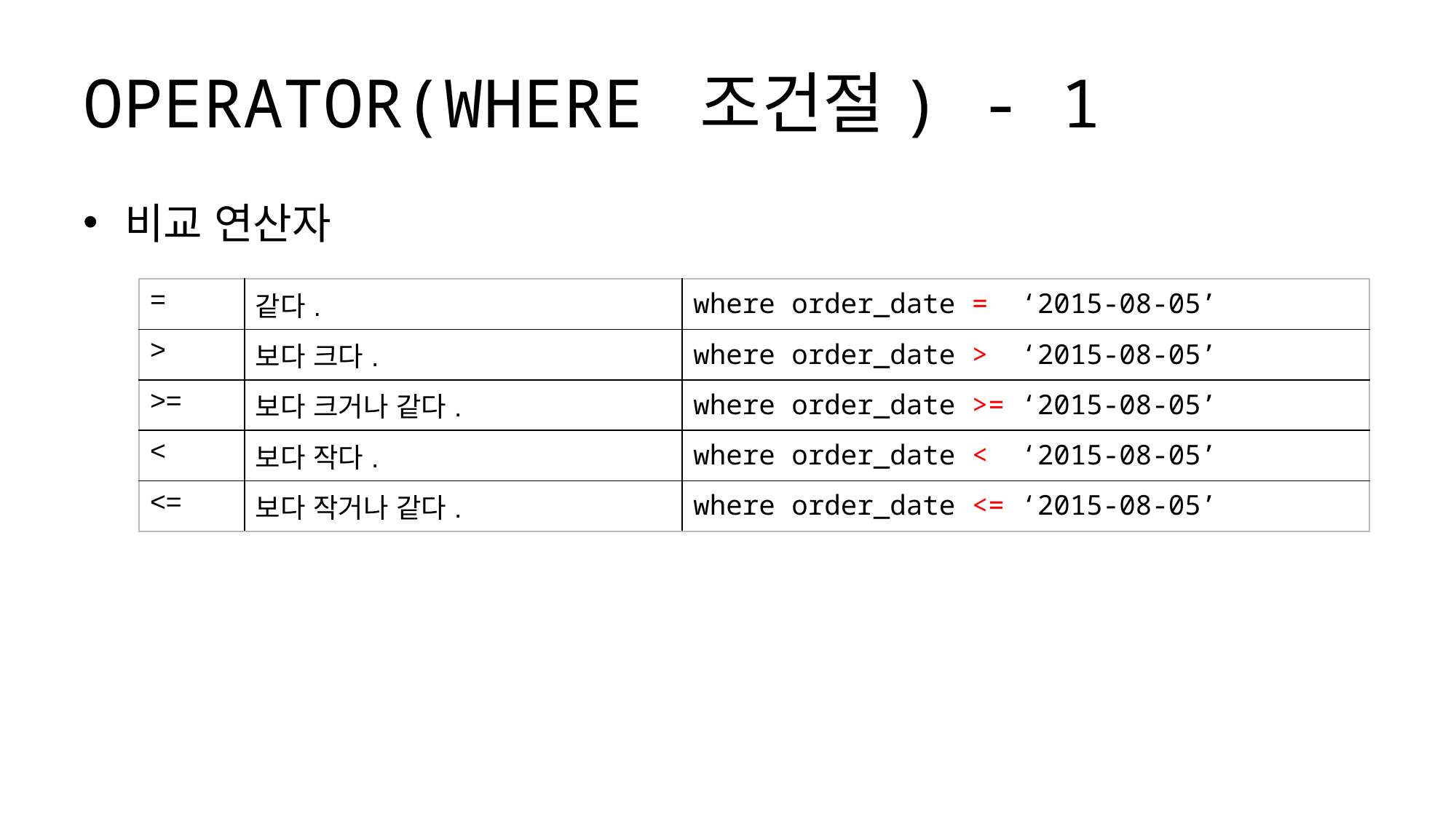

# OPERATOR(WHERE 조건절) - 1
비교 연산자

| = | 같다. | where order\_date = ‘2015-08-05’ |
| --- | --- | --- |
| > | 보다 크다. | where order\_date > ‘2015-08-05’ |
| >= | 보다 크거나 같다. | where order\_date >= ‘2015-08-05’ |
| < | 보다 작다. | where order\_date < ‘2015-08-05’ |
| <= | 보다 작거나 같다. | where order\_date <= ‘2015-08-05’ |